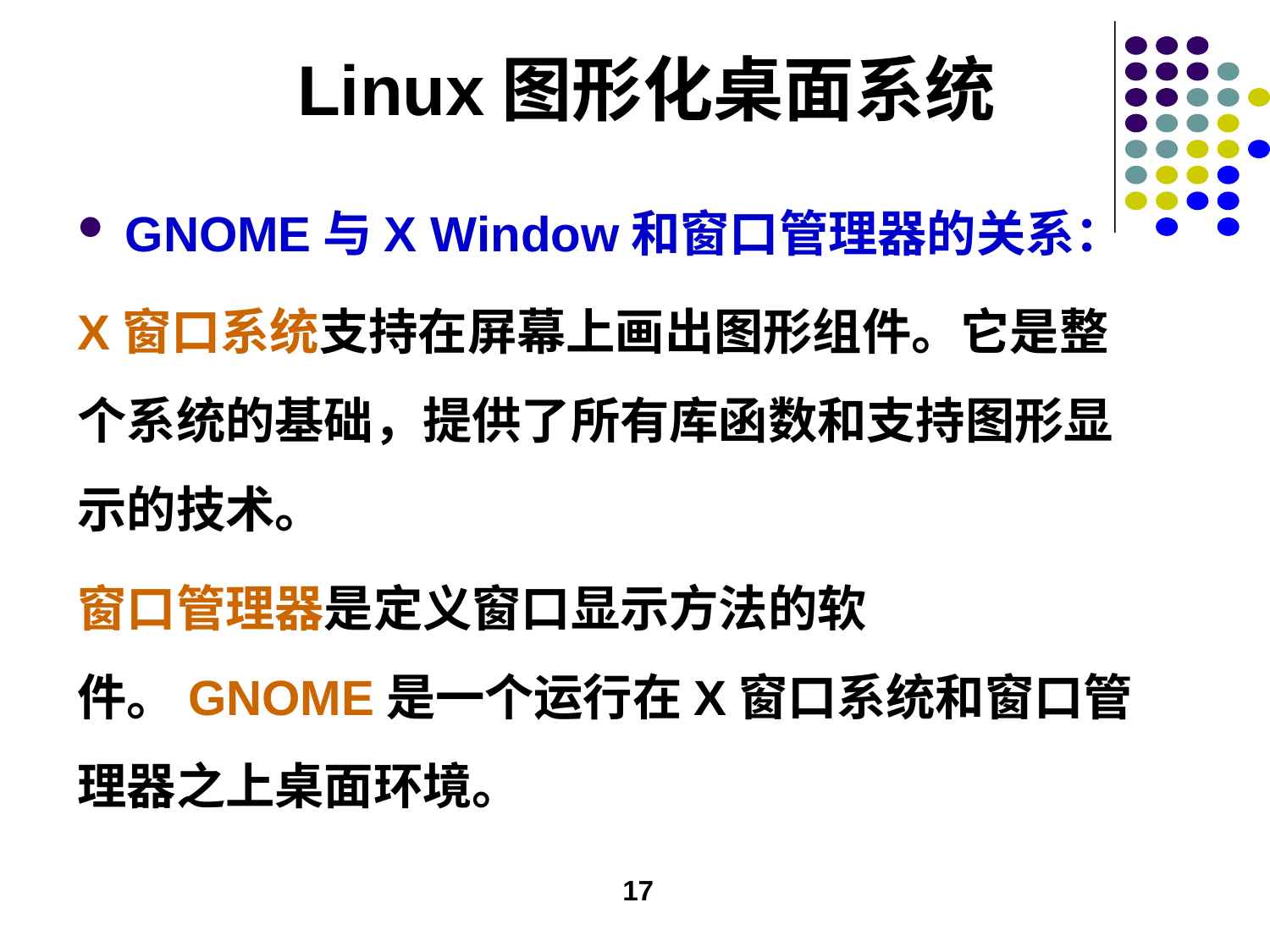

# Linux图形化桌面系统
GNOME与X Window和窗口管理器的关系：
X窗口系统支持在屏幕上画出图形组件。它是整个系统的基础，提供了所有库函数和支持图形显示的技术。
窗口管理器是定义窗口显示方法的软件。GNOME是一个运行在X窗口系统和窗口管理器之上桌面环境。
17